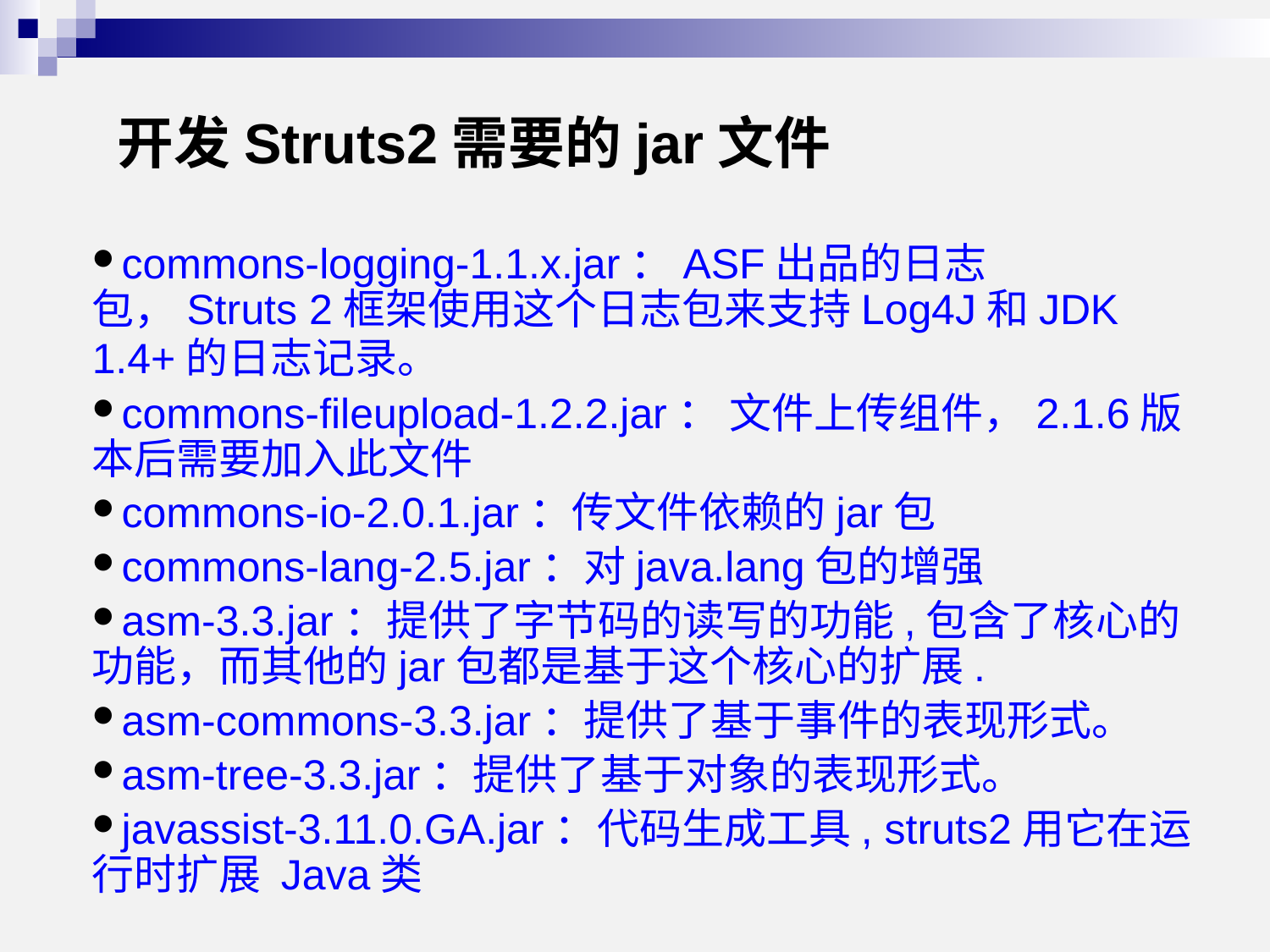

开发Struts2需要的jar文件
commons-logging-1.1.x.jar：ASF出品的日志包，Struts 2框架使用这个日志包来支持Log4J和JDK 1.4+的日志记录。
commons-fileupload-1.2.2.jar： 文件上传组件，2.1.6版本后需要加入此文件
commons-io-2.0.1.jar：传文件依赖的jar包
commons-lang-2.5.jar：对java.lang包的增强
asm-3.3.jar：提供了字节码的读写的功能,包含了核心的功能，而其他的jar包都是基于这个核心的扩展.
asm-commons-3.3.jar：提供了基于事件的表现形式。
asm-tree-3.3.jar：提供了基于对象的表现形式。
javassist-3.11.0.GA.jar：代码生成工具, struts2用它在运行时扩展 Java类
7